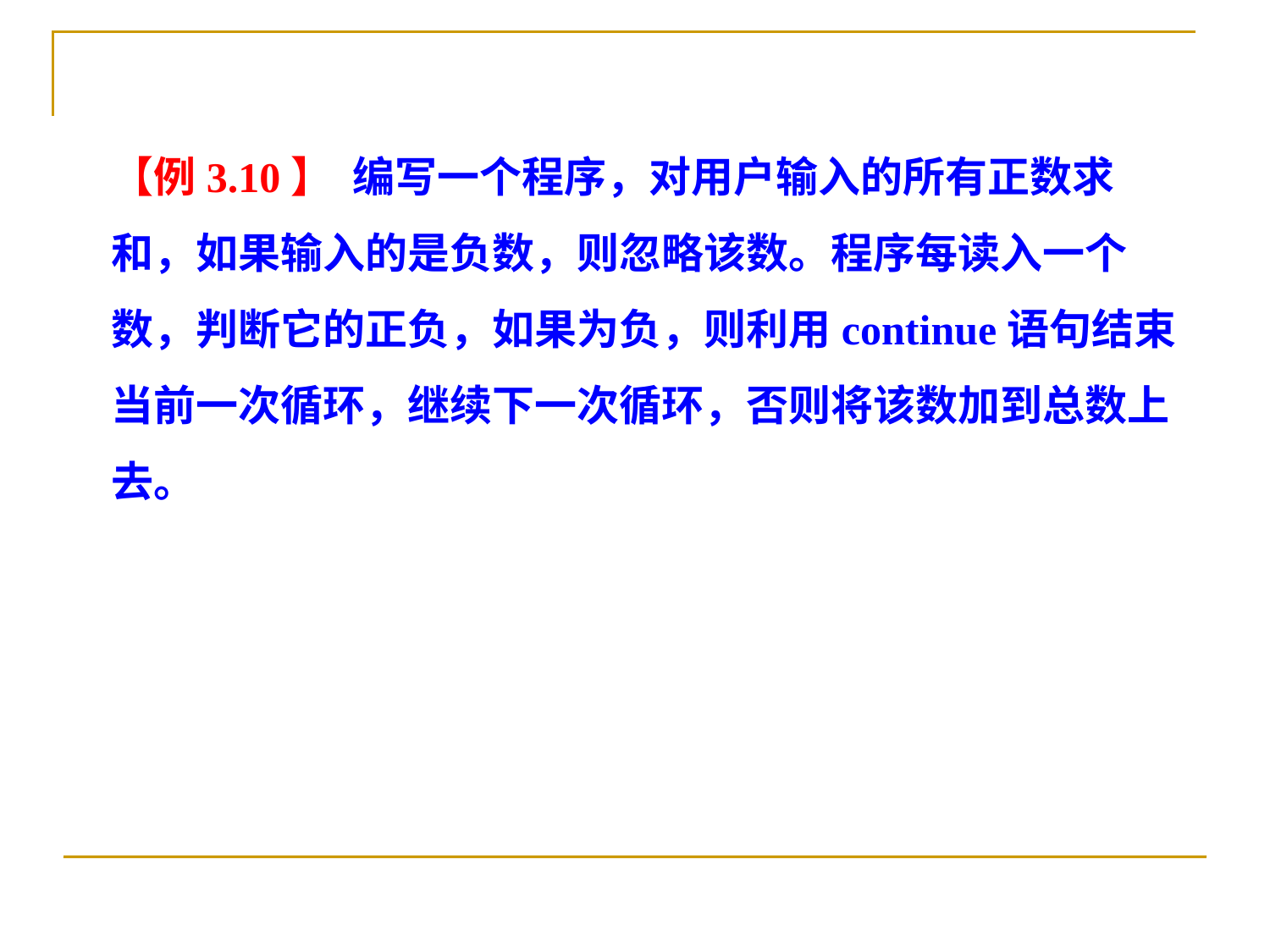

【例3.10】  编写一个程序，对用户输入的所有正数求和，如果输入的是负数，则忽略该数。程序每读入一个数，判断它的正负，如果为负，则利用continue语句结束当前一次循环，继续下一次循环，否则将该数加到总数上去。